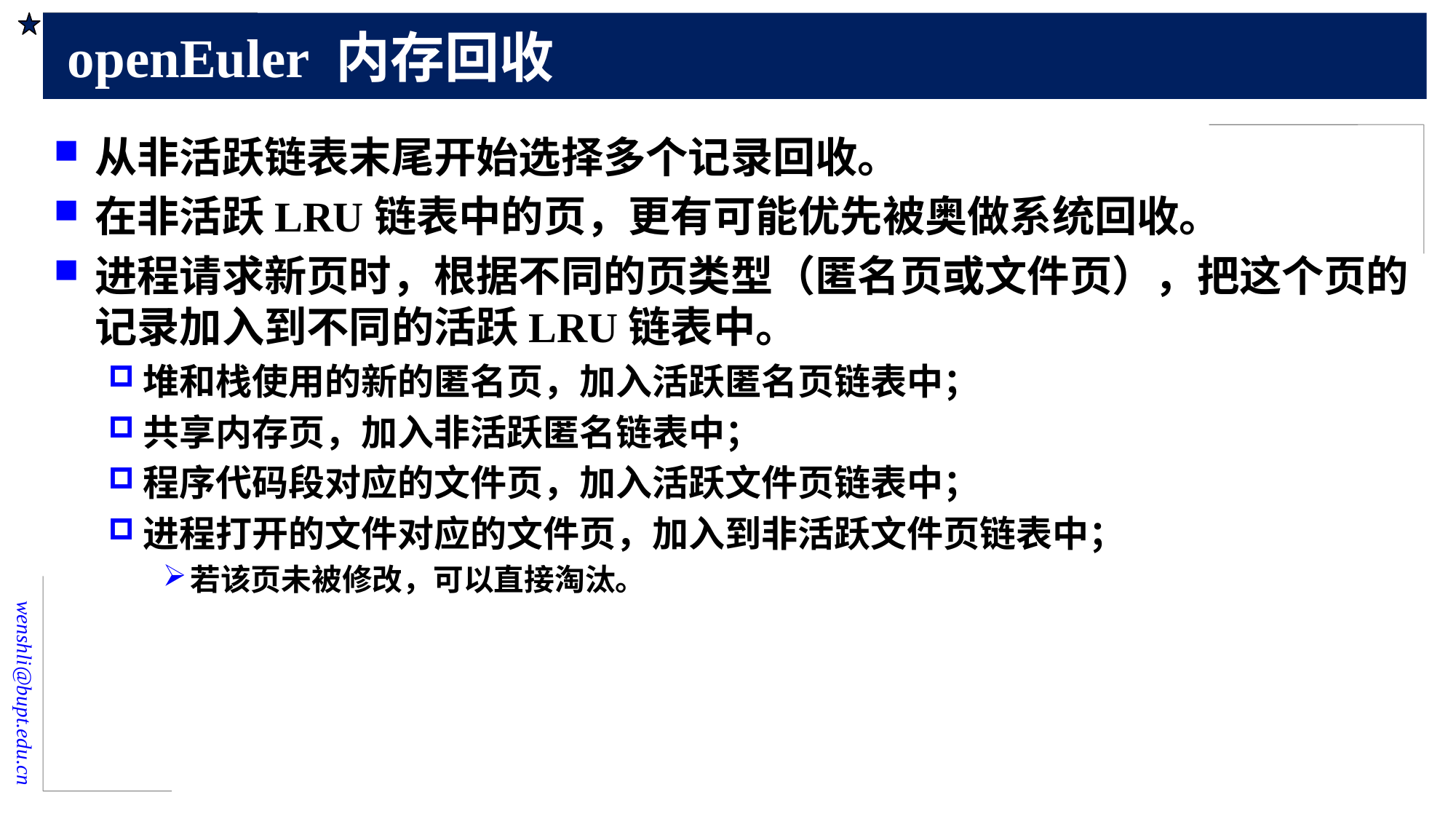

# openEuler 内存回收
从非活跃链表末尾开始选择多个记录回收。
在非活跃LRU链表中的页，更有可能优先被奥做系统回收。
进程请求新页时，根据不同的页类型（匿名页或文件页），把这个页的记录加入到不同的活跃LRU链表中。
堆和栈使用的新的匿名页，加入活跃匿名页链表中；
共享内存页，加入非活跃匿名链表中；
程序代码段对应的文件页，加入活跃文件页链表中；
进程打开的文件对应的文件页，加入到非活跃文件页链表中；
若该页未被修改，可以直接淘汰。
113